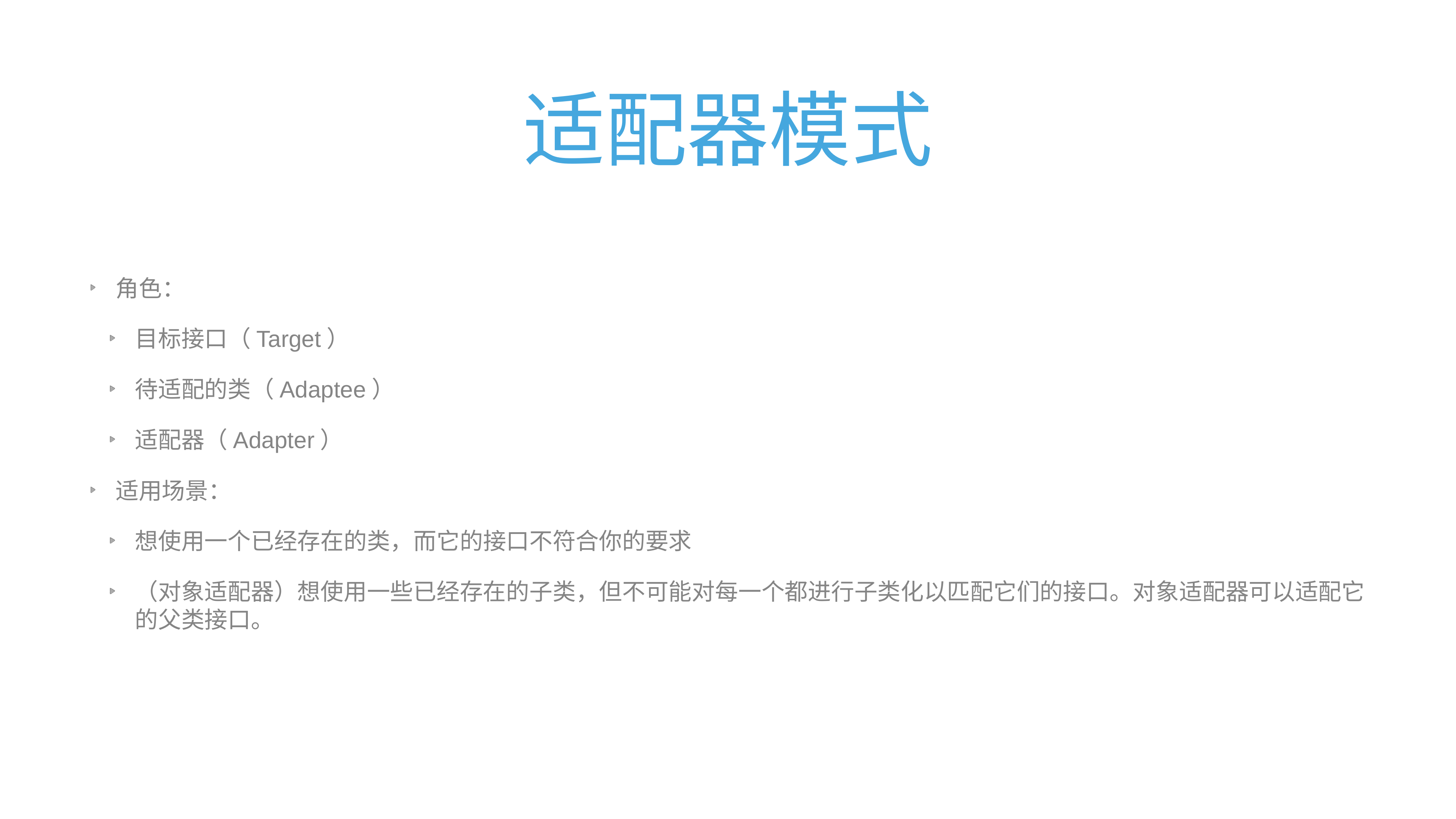

# 适配器模式
角色：
目标接口（Target）
待适配的类（Adaptee）
适配器（Adapter）
适用场景：
想使用一个已经存在的类，而它的接口不符合你的要求
（对象适配器）想使用一些已经存在的子类，但不可能对每一个都进行子类化以匹配它们的接口。对象适配器可以适配它的父类接口。